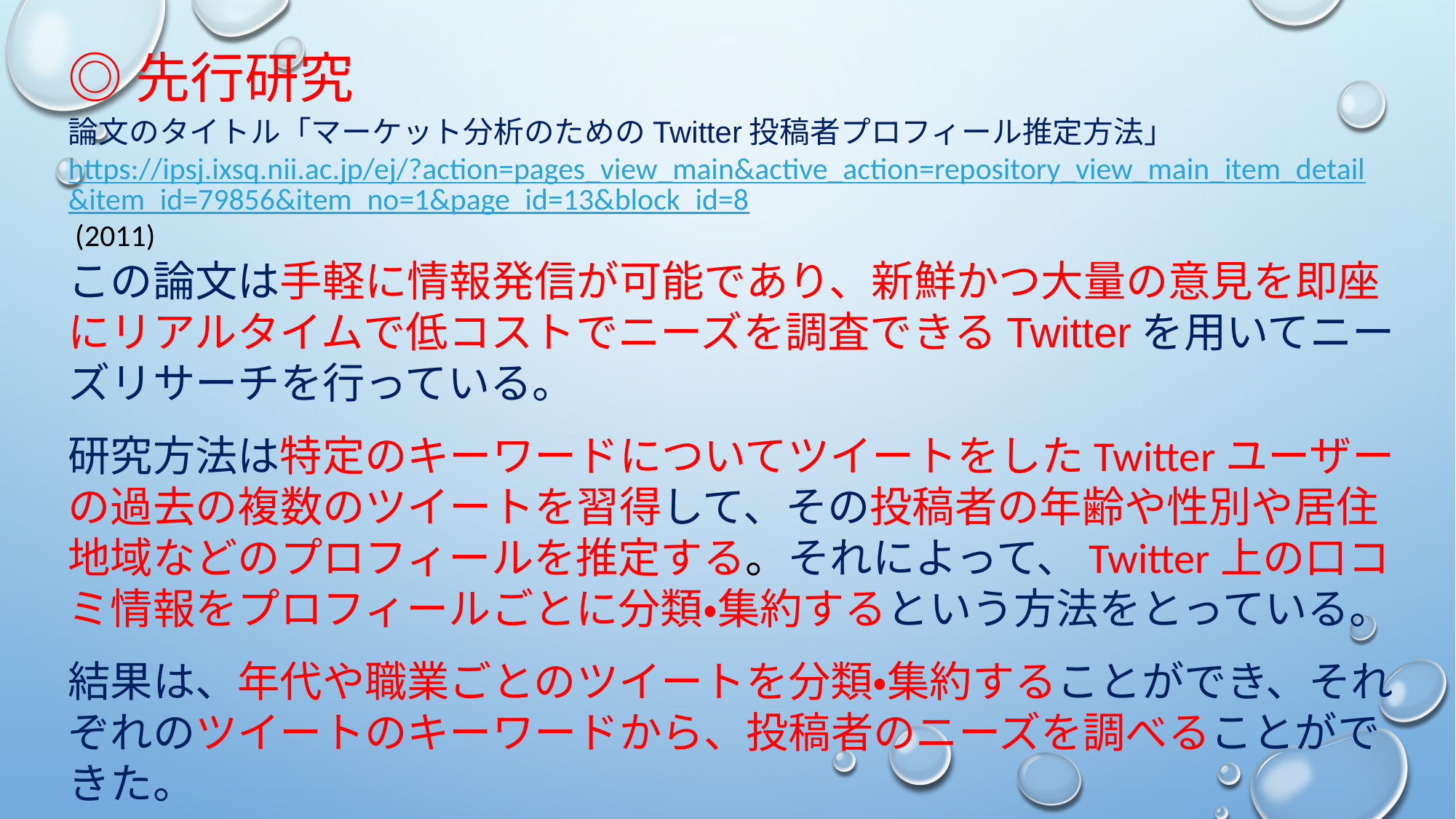

◎先行研究
論文のタイトル「マーケット分析のためのTwitter投稿者プロフィール推定方法」
https://ipsj.ixsq.nii.ac.jp/ej/?action=pages_view_main&active_action=repository_view_main_item_detail&item_id=79856&item_no=1&page_id=13&block_id=8 (2011)
この論文は手軽に情報発信が可能であり、新鮮かつ大量の意見を即座にリアルタイムで低コストでニーズを調査できるTwitterを用いてニーズリサーチを行っている。

研究方法は特定のキーワードについてツイートをしたTwitterユーザーの過去の複数のツイートを習得して、その投稿者の年齢や性別や居住地域などのプロフィールを推定する。それによって、Twitter上の口コミ情報をプロフィールごとに分類・集約するという方法をとっている。

結果は、年代や職業ごとのツイートを分類・集約することができ、それぞれのツイートのキーワードから、投稿者のニーズを調べることができた。